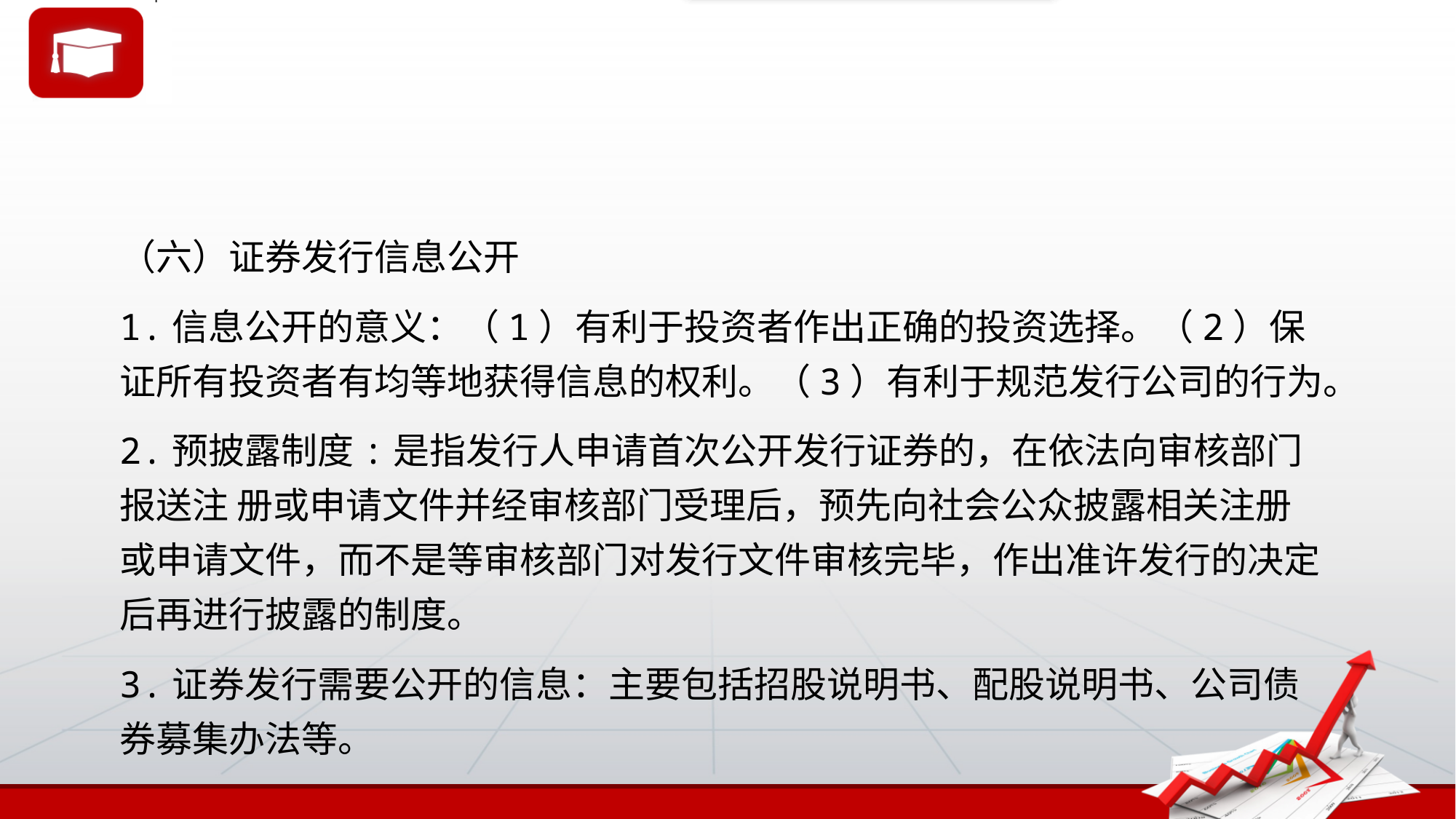

（六）证券发行信息公开
1.信息公开的意义：（1）有利于投资者作出正确的投资选择。（2）保证所有投资者有均等地获得信息的权利。（3）有利于规范发行公司的行为。
2.预披露制度:是指发行人申请首次公开发行证券的，在依法向审核部门报送注 册或申请文件并经审核部门受理后，预先向社会公众披露相关注册或申请文件，而不是等审核部门对发行文件审核完毕，作出准许发行的决定后再进行披露的制度。
3.证券发行需要公开的信息：主要包括招股说明书、配股说明书、公司债券募集办法等。